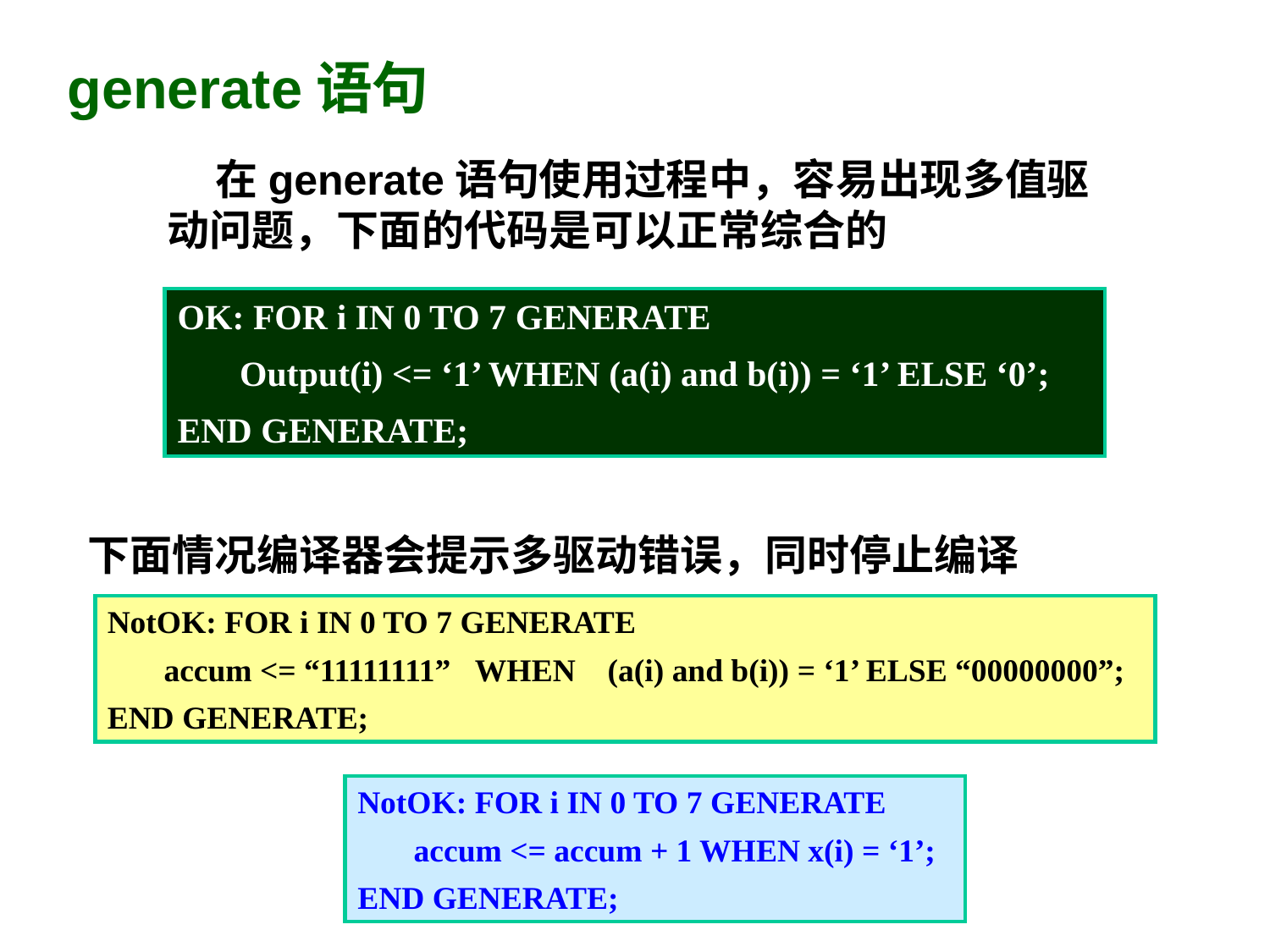

generate语句
    在generate语句使用过程中，容易出现多值驱动问题，下面的代码是可以正常综合的
OK: FOR i IN 0 TO 7 GENERATE
       Output(i) <= ‘1’ WHEN (a(i) and b(i)) = ‘1’ ELSE ‘0’;
END GENERATE;
下面情况编译器会提示多驱动错误，同时停止编译
NotOK: FOR i IN 0 TO 7 GENERATE
       accum <= “11111111”   WHEN    (a(i) and b(i)) = ‘1’ ELSE “00000000”;
END GENERATE;
NotOK: FOR i IN 0 TO 7 GENERATE
       accum <= accum + 1 WHEN x(i) = ‘1’;
END GENERATE;